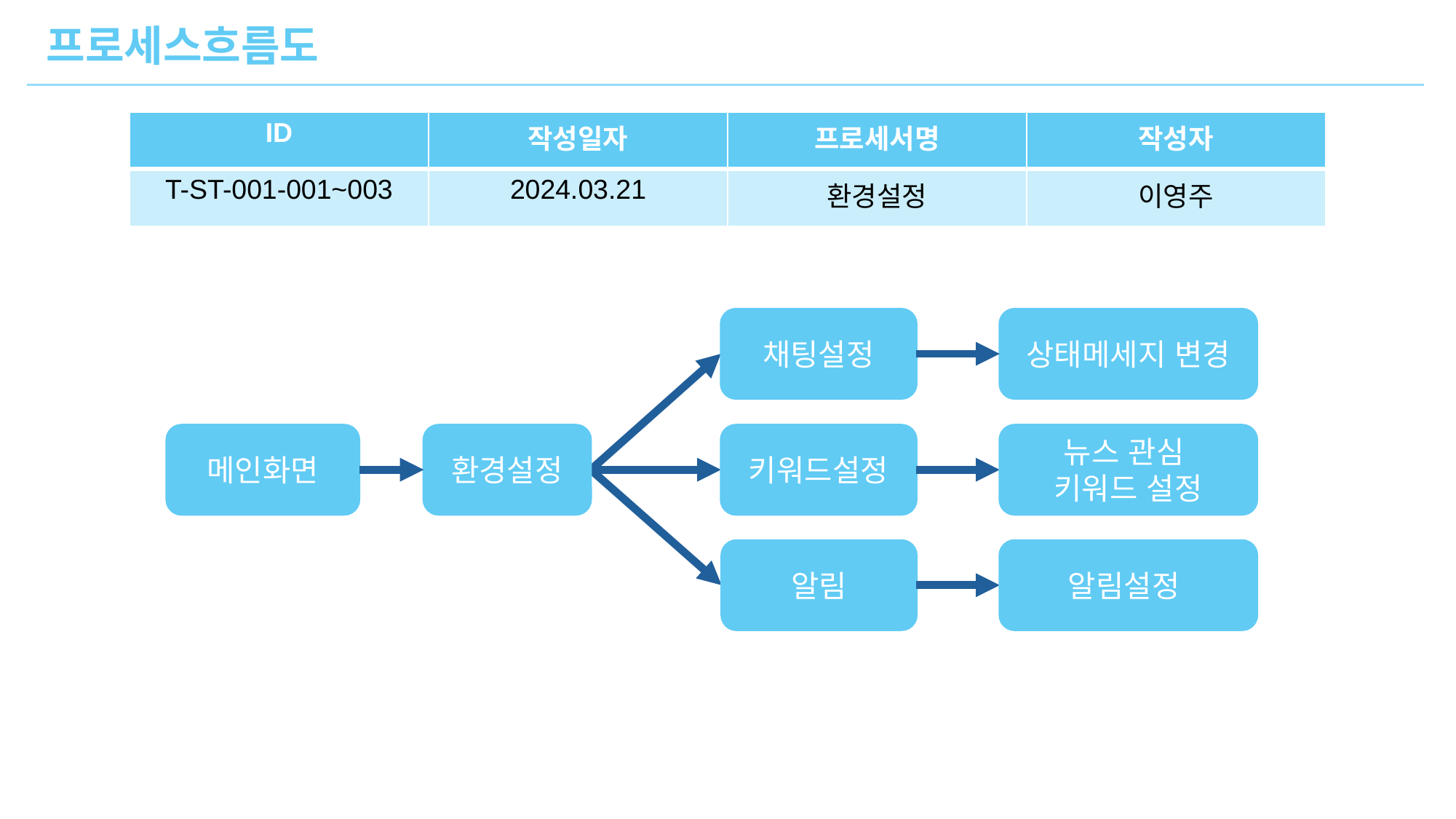

프로세스흐름도
| ID | 작성일자 | 프로세서명 | 작성자 |
| --- | --- | --- | --- |
| T-ST-001-001~003 | 2024.03.21 | 환경설정 | 이영주 |
채팅설정
상태메세지 변경
키워드설정
뉴스 관심
키워드 설정
메인화면
환경설정
알림
알림설정